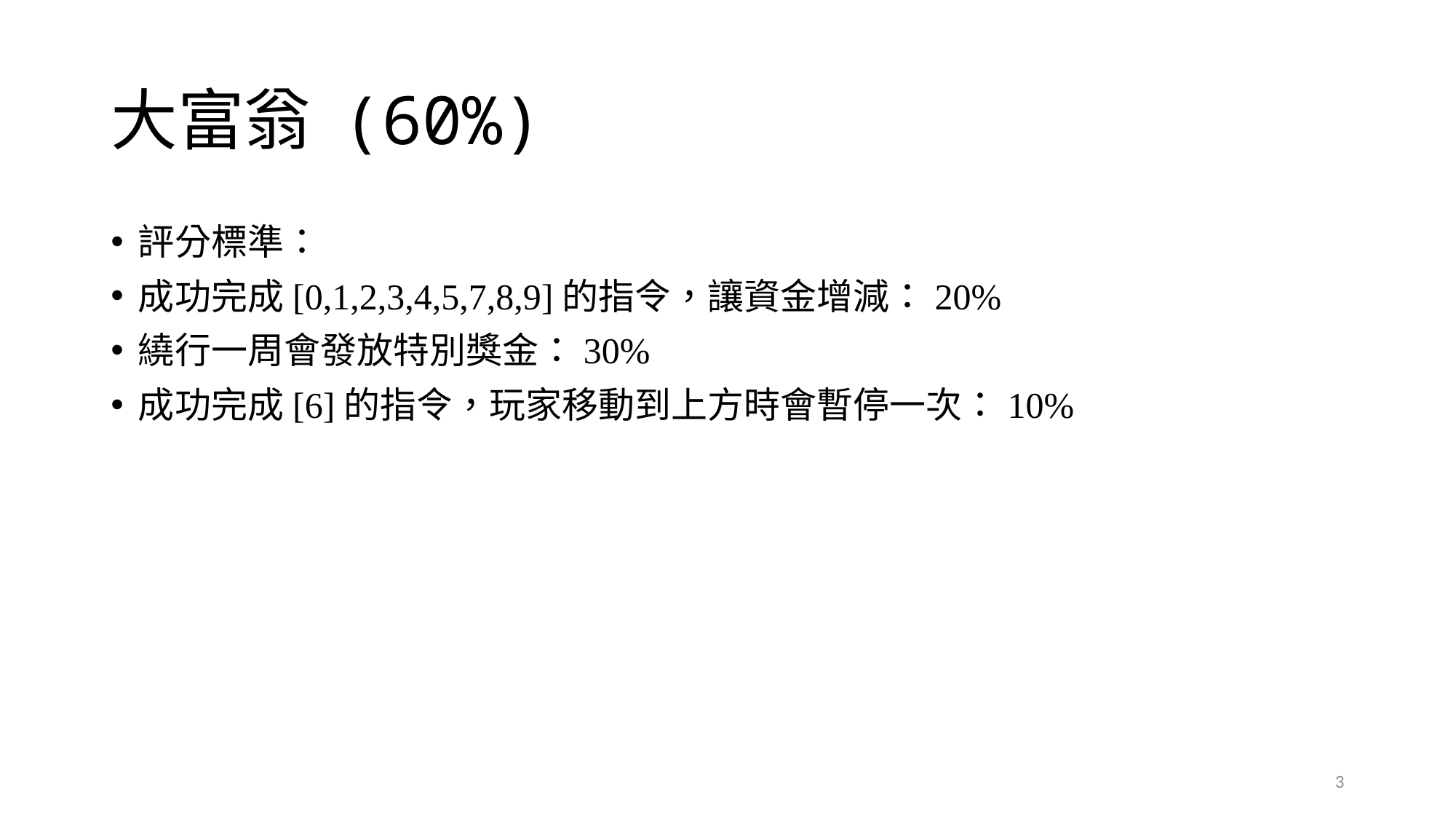

# 大富翁 (60%)
評分標準：
成功完成[0,1,2,3,4,5,7,8,9]的指令，讓資金增減：20%
繞行一周會發放特別獎金：30%
成功完成[6]的指令，玩家移動到上方時會暫停一次：10%

3